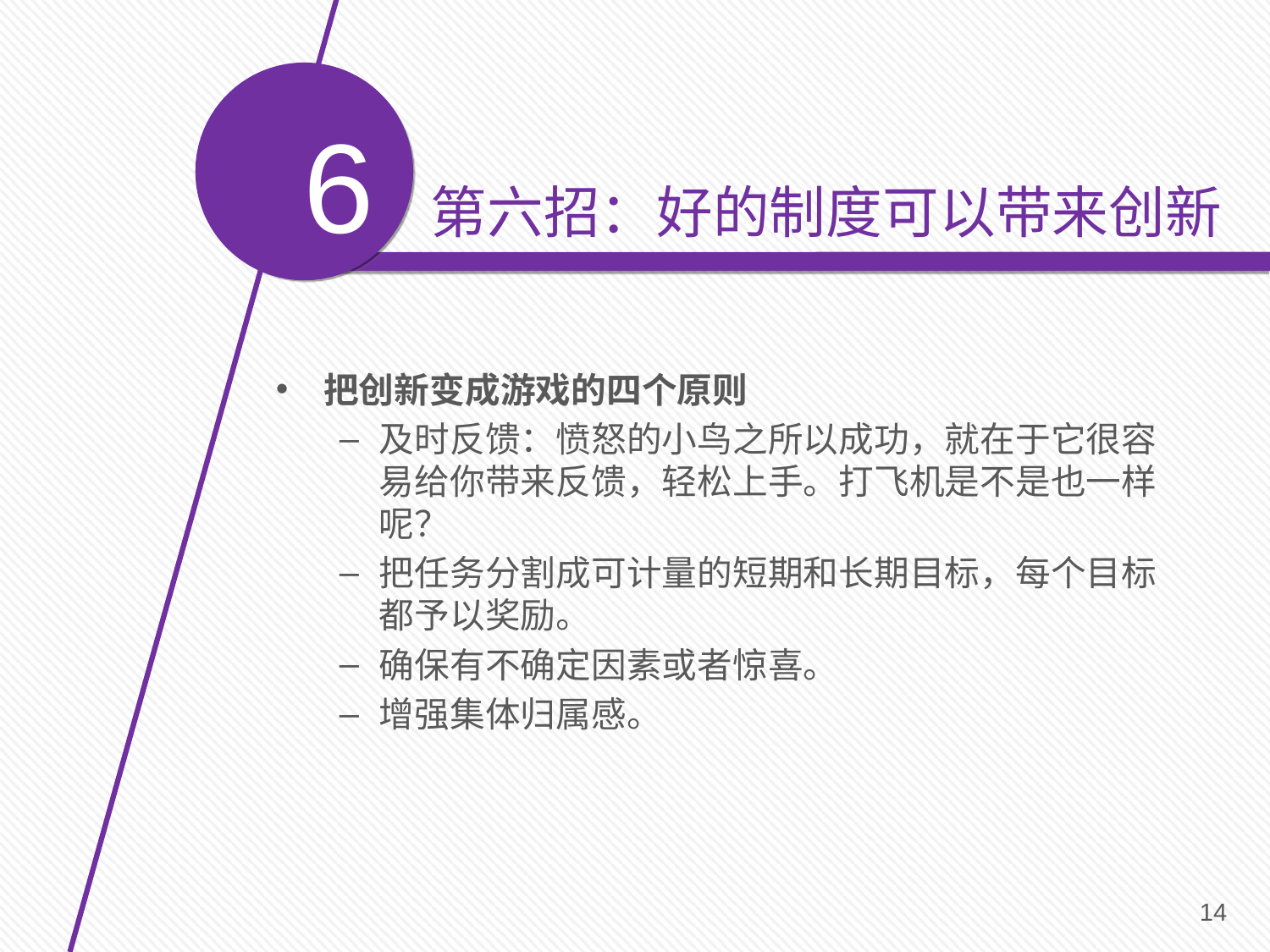

6  第六招：好的制度可以带来创新

把创新变成游戏的四个原则
及时反馈：愤怒的小鸟之所以成功，就在于它很容易给你带来反馈，轻松上手。打飞机是不是也一样呢？
把任务分割成可计量的短期和长期目标，每个目标都予以奖励。
确保有不确定因素或者惊喜。
增强集体归属感。
14